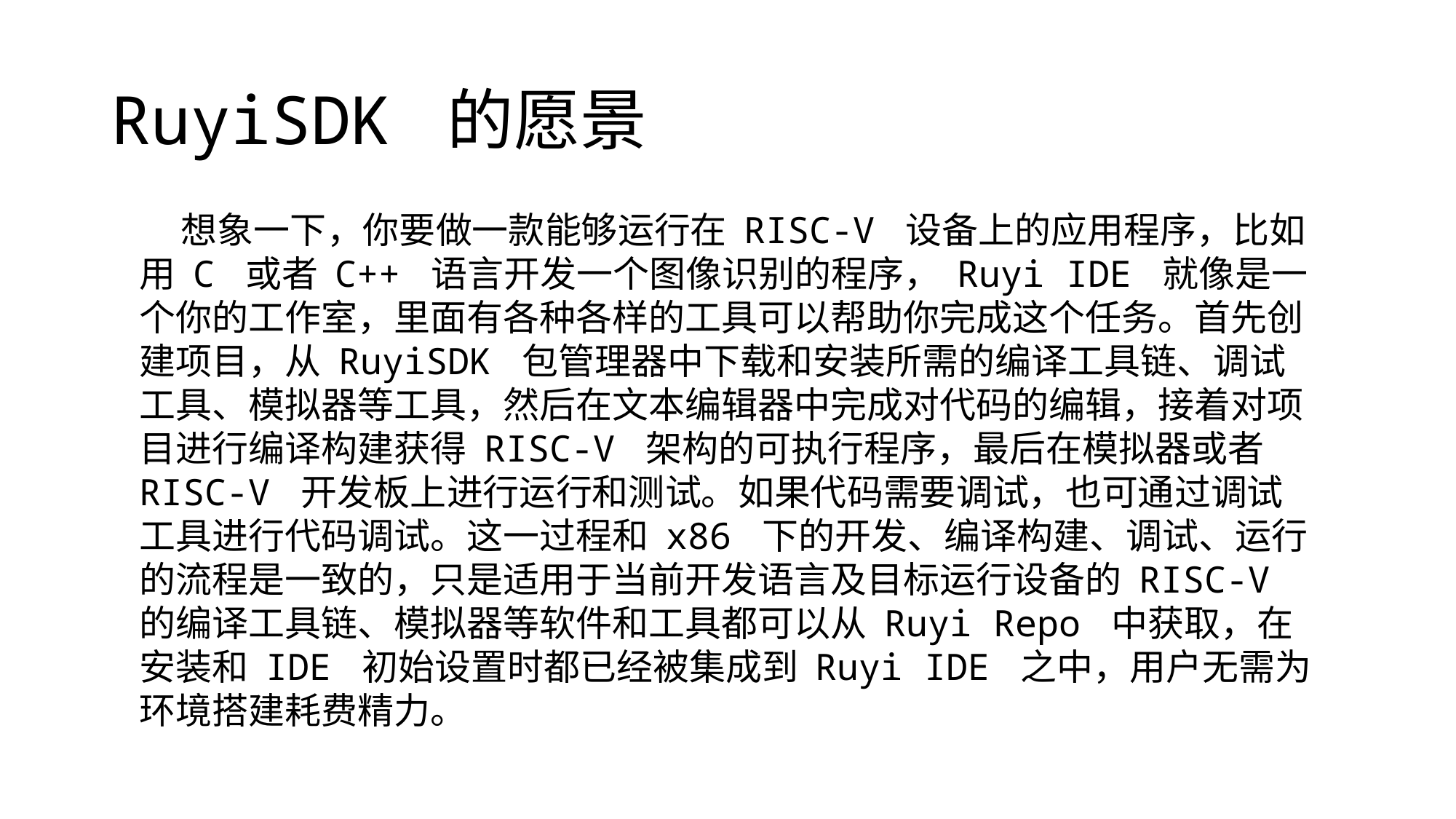

# RuyiSDK 的愿景
    想象一下，你要做一款能够运行在 RISC-V 设备上的应用程序，比如用 C 或者 C++ 语言开发一个图像识别的程序， Ruyi IDE 就像是一个你的工作室，里面有各种各样的工具可以帮助你完成这个任务。首先创建项目，从 RuyiSDK 包管理器中下载和安装所需的编译工具链、调试工具、模拟器等工具，然后在文本编辑器中完成对代码的编辑，接着对项目进行编译构建获得 RISC-V 架构的可执行程序，最后在模拟器或者 RISC-V 开发板上进行运行和测试。如果代码需要调试，也可通过调试工具进行代码调试。这一过程和 x86 下的开发、编译构建、调试、运行的流程是一致的，只是适用于当前开发语言及目标运行设备的 RISC-V 的编译工具链、模拟器等软件和工具都可以从 Ruyi Repo 中获取，在安装和 IDE 初始设置时都已经被集成到 Ruyi IDE 之中，用户无需为环境搭建耗费精力。